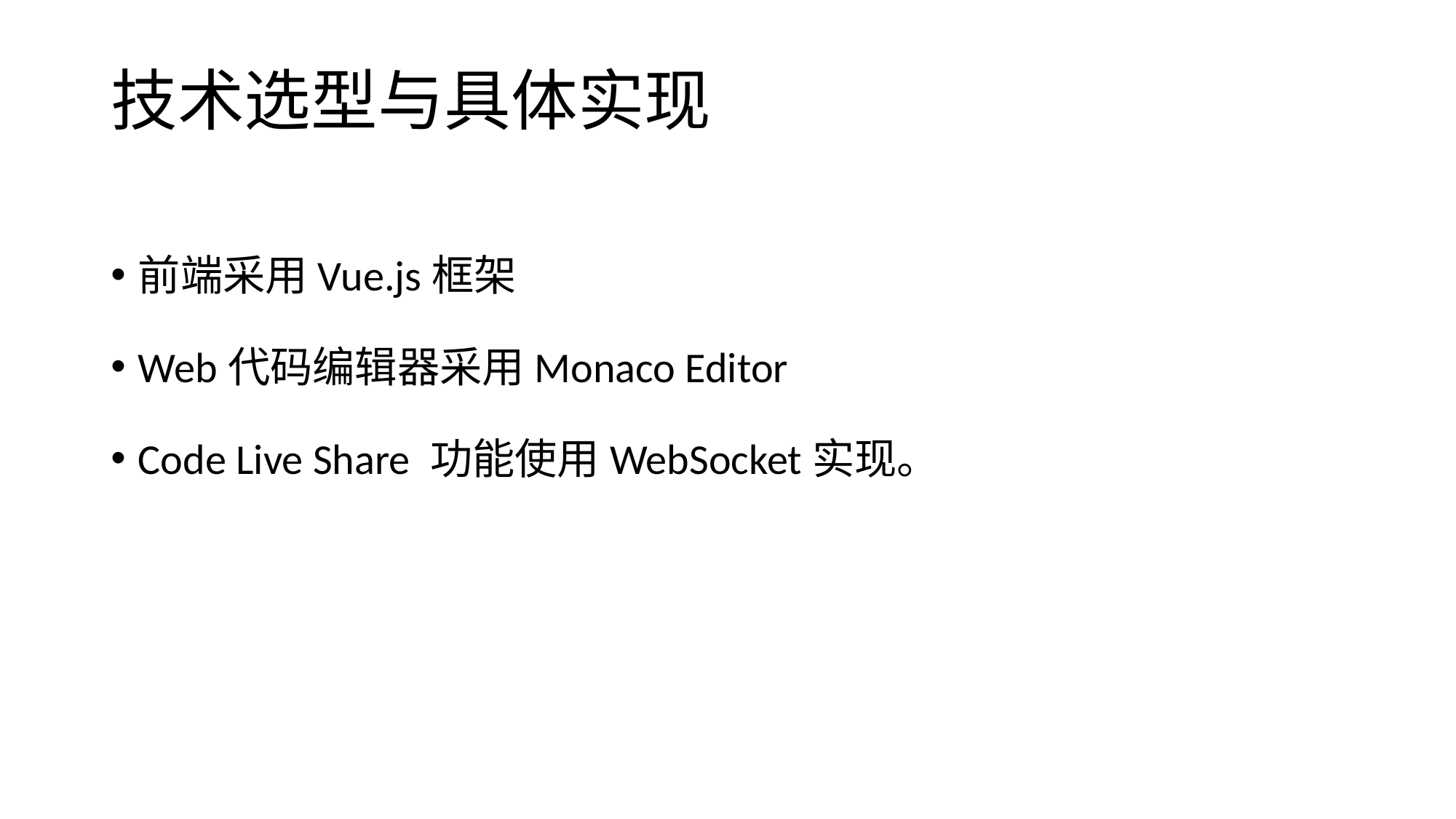

# 技术选型与具体实现
前端采用Vue.js框架
Web代码编辑器采用Monaco Editor
Code Live Share 功能使用WebSocket实现。